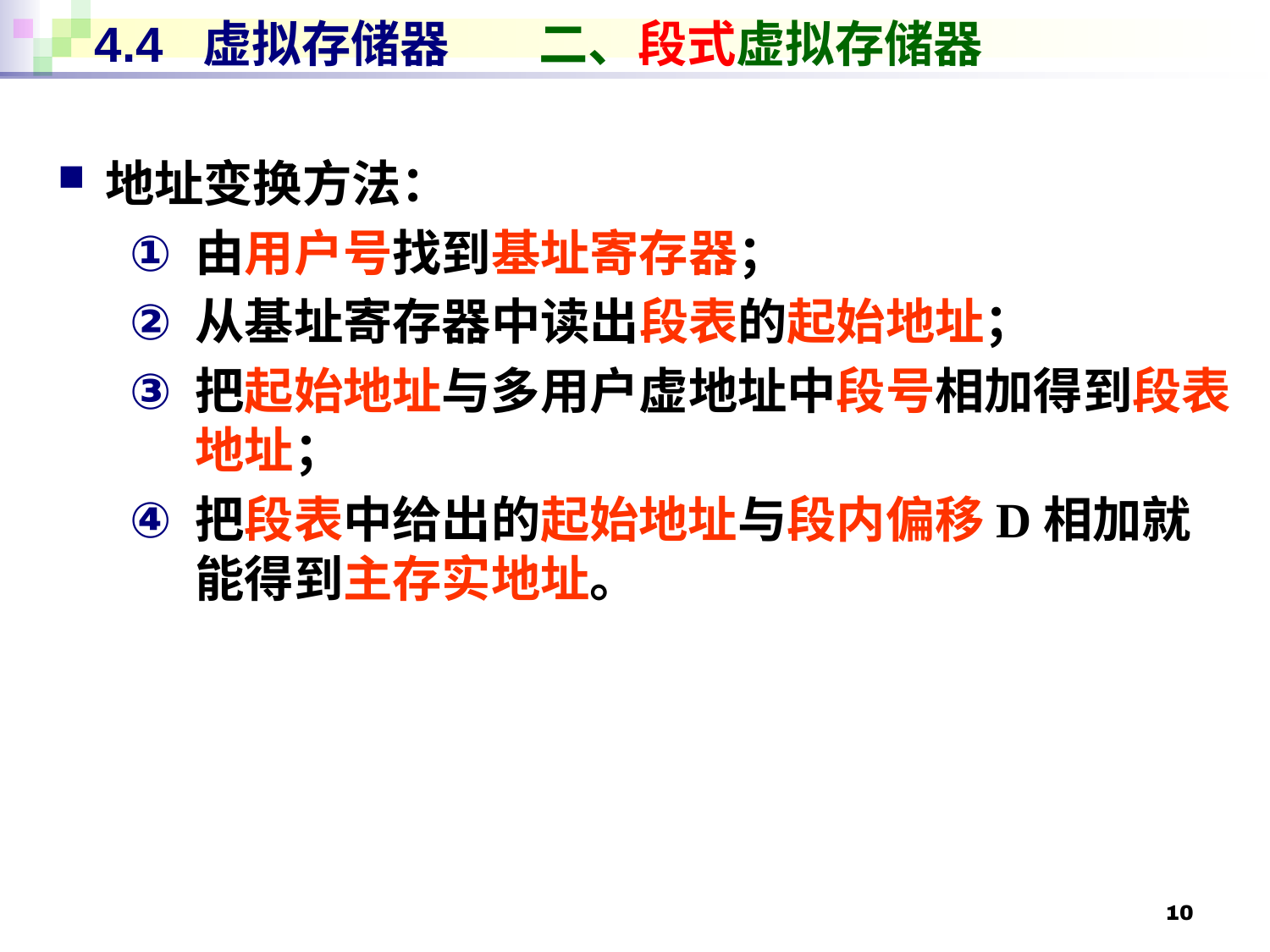

# 4.4  虚拟存储器        二、段式虚拟存储器
地址变换方法：
由用户号找到基址寄存器；
从基址寄存器中读出段表的起始地址；
把起始地址与多用户虚地址中段号相加得到段表地址；
把段表中给出的起始地址与段内偏移D相加就能得到主存实地址。
10